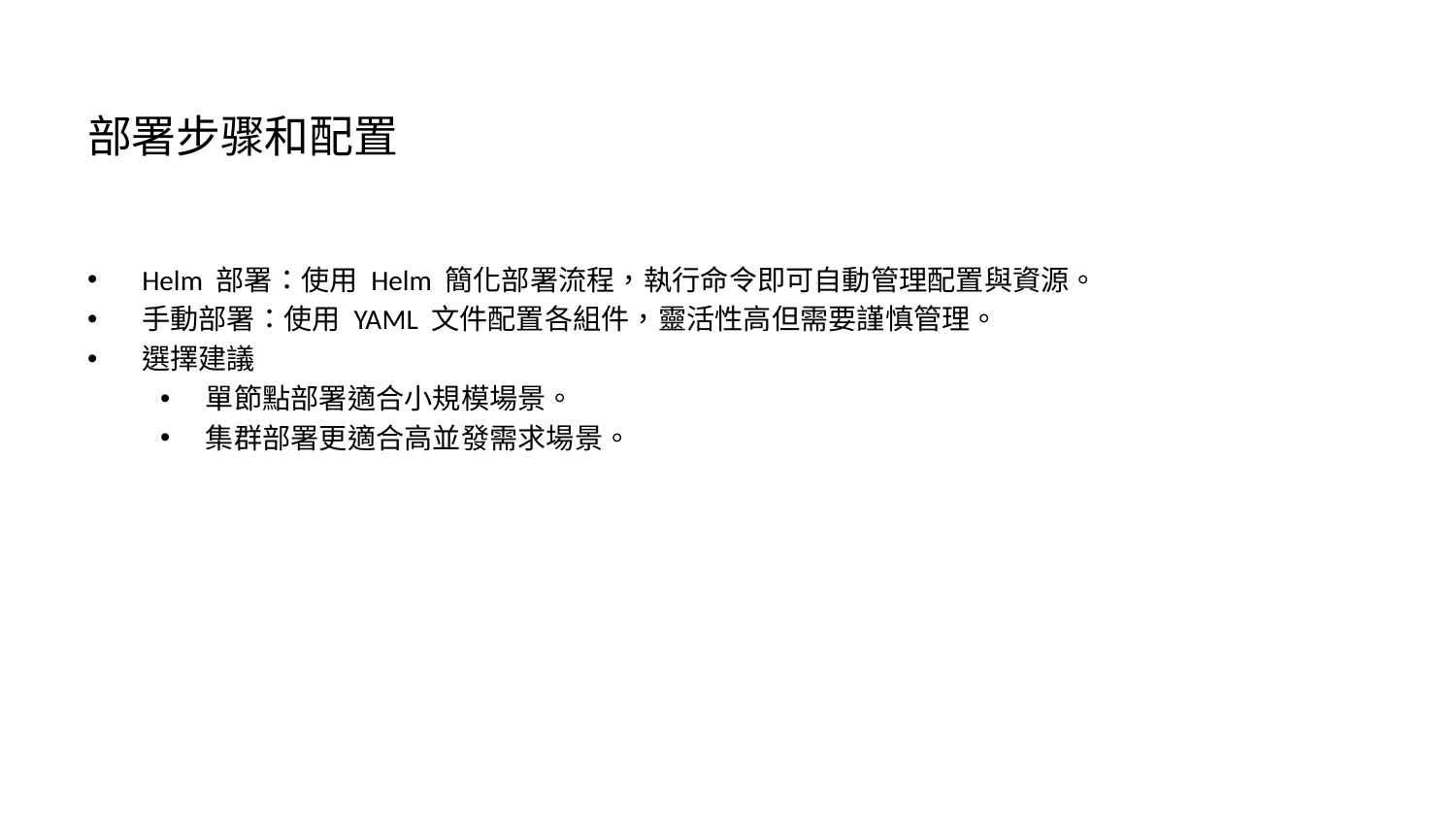

# 部署步骤和配置
Helm 部署：使用 Helm 簡化部署流程，執行命令即可自動管理配置與資源。
手動部署：使用 YAML 文件配置各組件，靈活性高但需要謹慎管理。
選擇建議
單節點部署適合小規模場景。
集群部署更適合高並發需求場景。